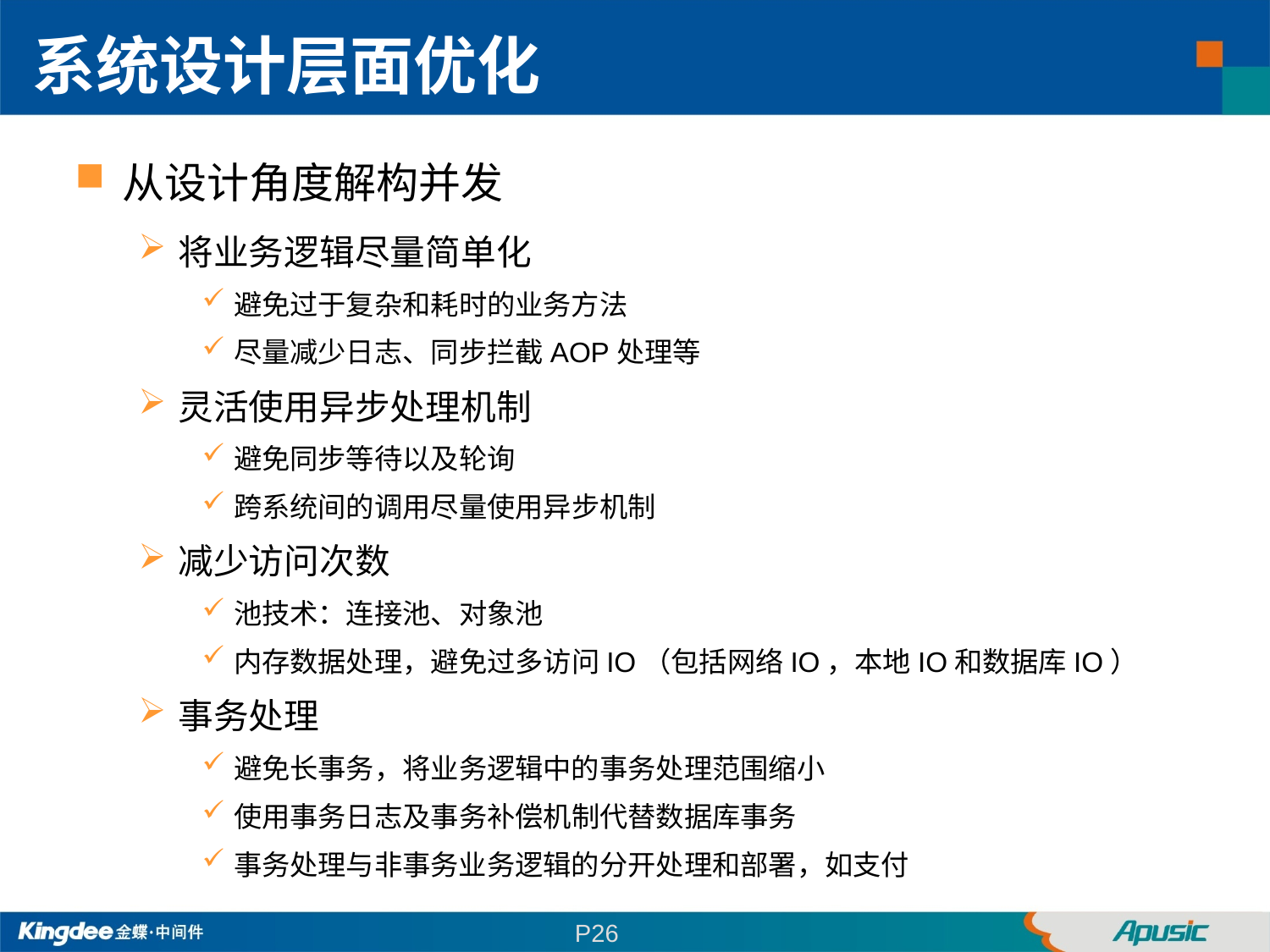

系统设计层面优化
从设计角度解构并发
将业务逻辑尽量简单化
避免过于复杂和耗时的业务方法
尽量减少日志、同步拦截AOP处理等
灵活使用异步处理机制
避免同步等待以及轮询
跨系统间的调用尽量使用异步机制
减少访问次数
池技术：连接池、对象池
内存数据处理，避免过多访问IO（包括网络IO，本地IO和数据库IO）
事务处理
避免长事务，将业务逻辑中的事务处理范围缩小
使用事务日志及事务补偿机制代替数据库事务
事务处理与非事务业务逻辑的分开处理和部署，如支付